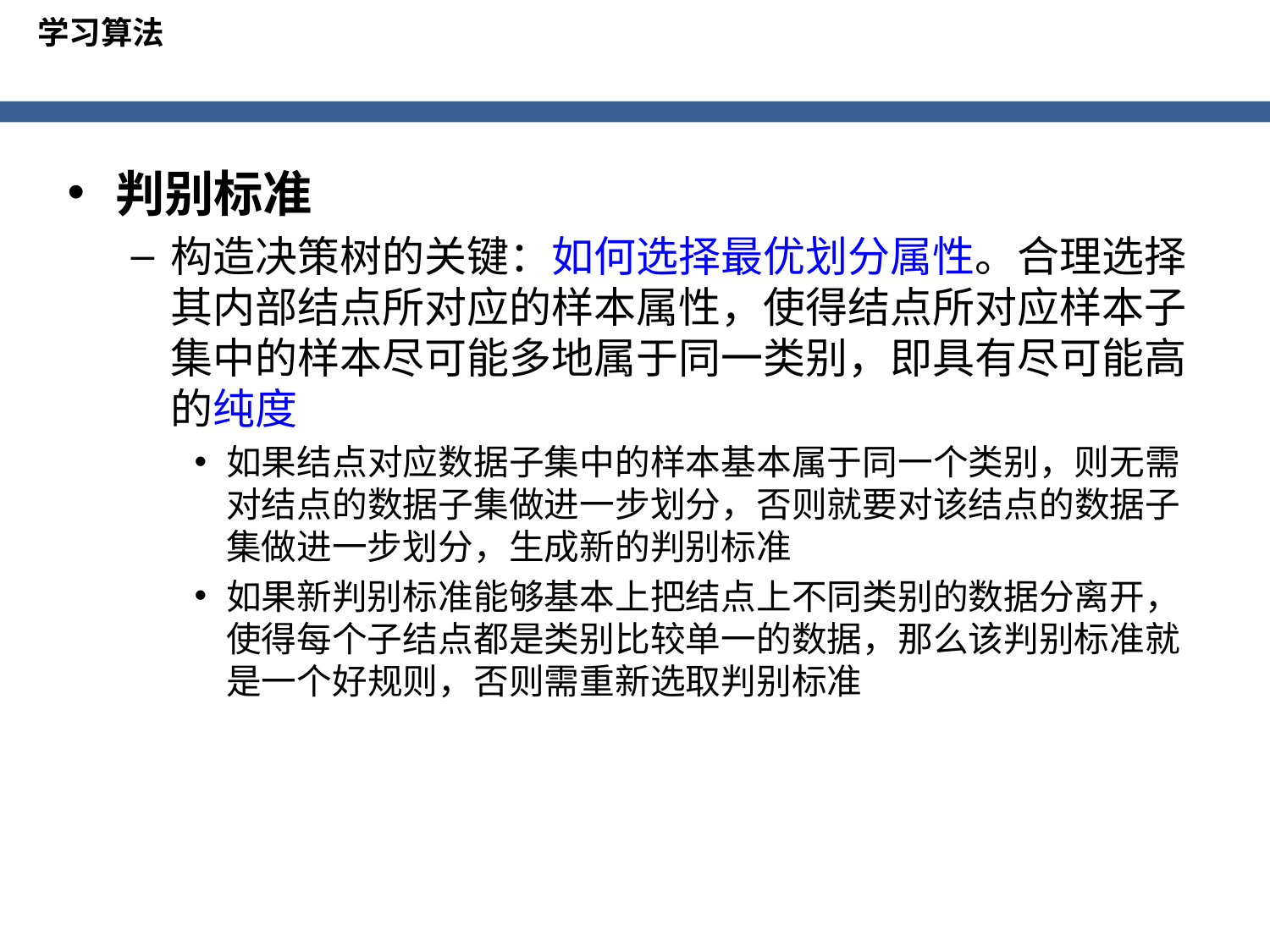

学习算法
判别标准
构造决策树的关键：如何选择最优划分属性。合理选择其内部结点所对应的样本属性，使得结点所对应样本子集中的样本尽可能多地属于同一类别，即具有尽可能高的纯度
如果结点对应数据子集中的样本基本属于同一个类别，则无需对结点的数据子集做进一步划分，否则就要对该结点的数据子集做进一步划分，生成新的判别标准
如果新判别标准能够基本上把结点上不同类别的数据分离开，使得每个子结点都是类别比较单一的数据，那么该判别标准就是一个好规则，否则需重新选取判别标准